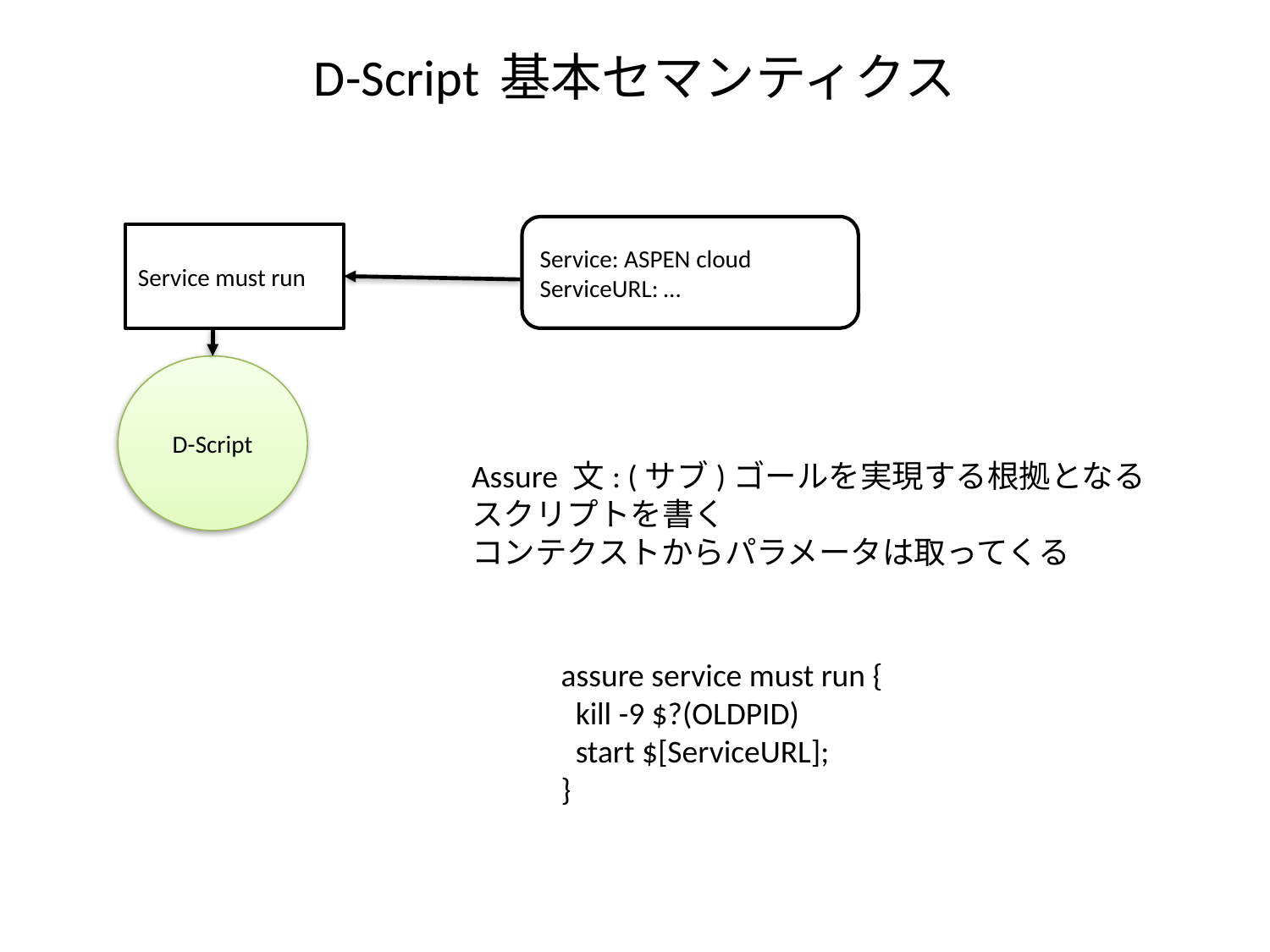

# D-Script 基本セマンティクス
Service: ASPEN cloud
ServiceURL: …
Service must run
D-Script
Assure 文: (サブ)ゴールを実現する根拠となる
スクリプトを書く
コンテクストからパラメータは取ってくる
assure service must run {
  kill -9 $?(OLDPID)
  start $[ServiceURL];
}